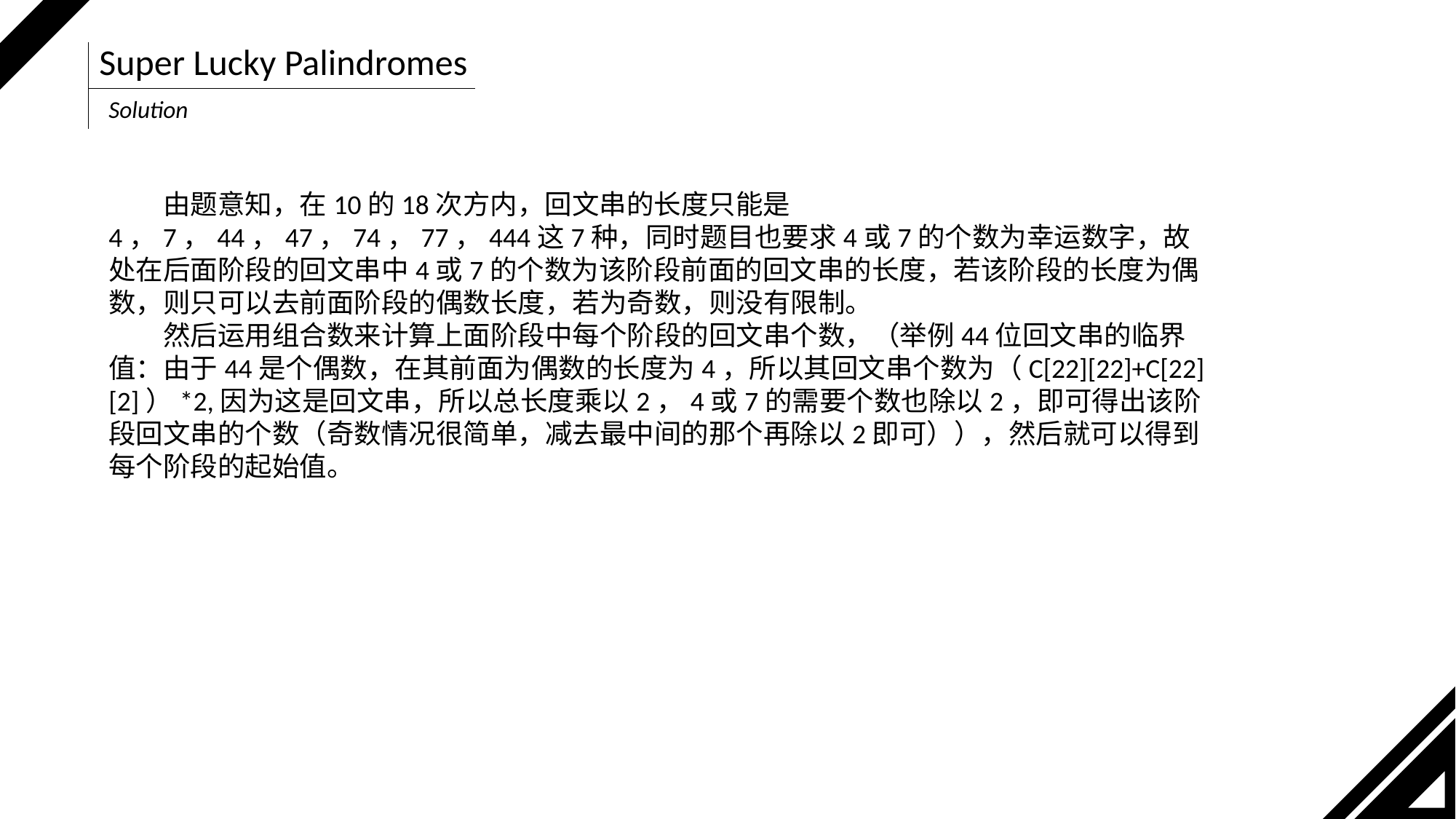

Super Lucky Palindromes
Solution
由题意知，在10的18次方内，回文串的长度只能是4，7，44，47，74，77，444这7种，同时题目也要求4或7的个数为幸运数字，故处在后面阶段的回文串中4或7的个数为该阶段前面的回文串的长度，若该阶段的长度为偶数，则只可以去前面阶段的偶数长度，若为奇数，则没有限制。
然后运用组合数来计算上面阶段中每个阶段的回文串个数，（举例44位回文串的临界值：由于44是个偶数，在其前面为偶数的长度为4，所以其回文串个数为（C[22][22]+C[22][2]）*2,因为这是回文串，所以总长度乘以2，4或7的需要个数也除以2，即可得出该阶段回文串的个数（奇数情况很简单，减去最中间的那个再除以2即可）），然后就可以得到每个阶段的起始值。